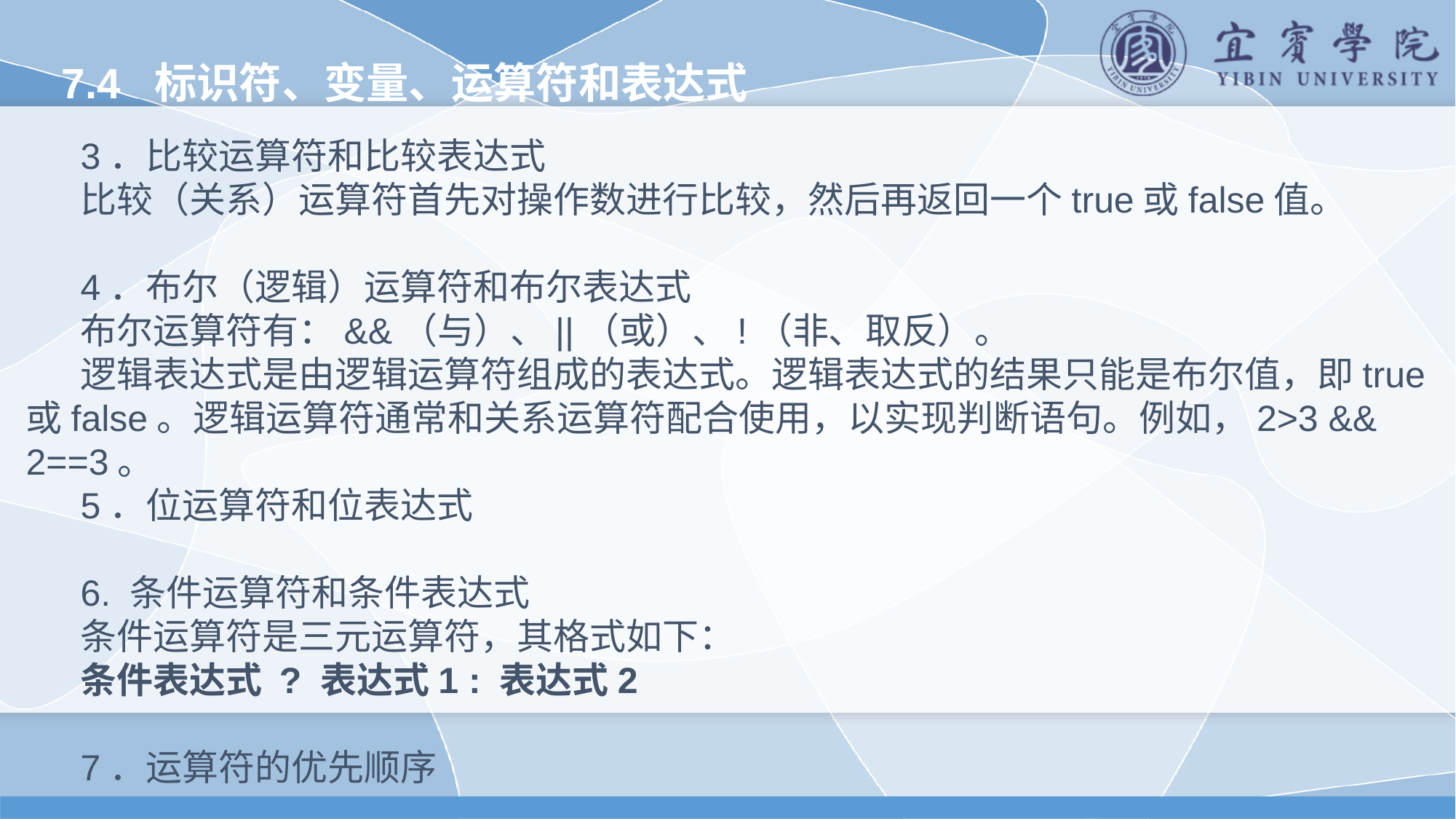

7.4  标识符、变量、运算符和表达式
3．比较运算符和比较表达式
比较（关系）运算符首先对操作数进行比较，然后再返回一个true或false值。

4．布尔（逻辑）运算符和布尔表达式
布尔运算符有：&&（与）、||（或）、!（非、取反）。
逻辑表达式是由逻辑运算符组成的表达式。逻辑表达式的结果只能是布尔值，即true或false。逻辑运算符通常和关系运算符配合使用，以实现判断语句。例如，2>3 && 2==3。
5．位运算符和位表达式

6. 条件运算符和条件表达式
条件运算符是三元运算符，其格式如下：
条件表达式 ? 表达式1 : 表达式2

7．运算符的优先顺序